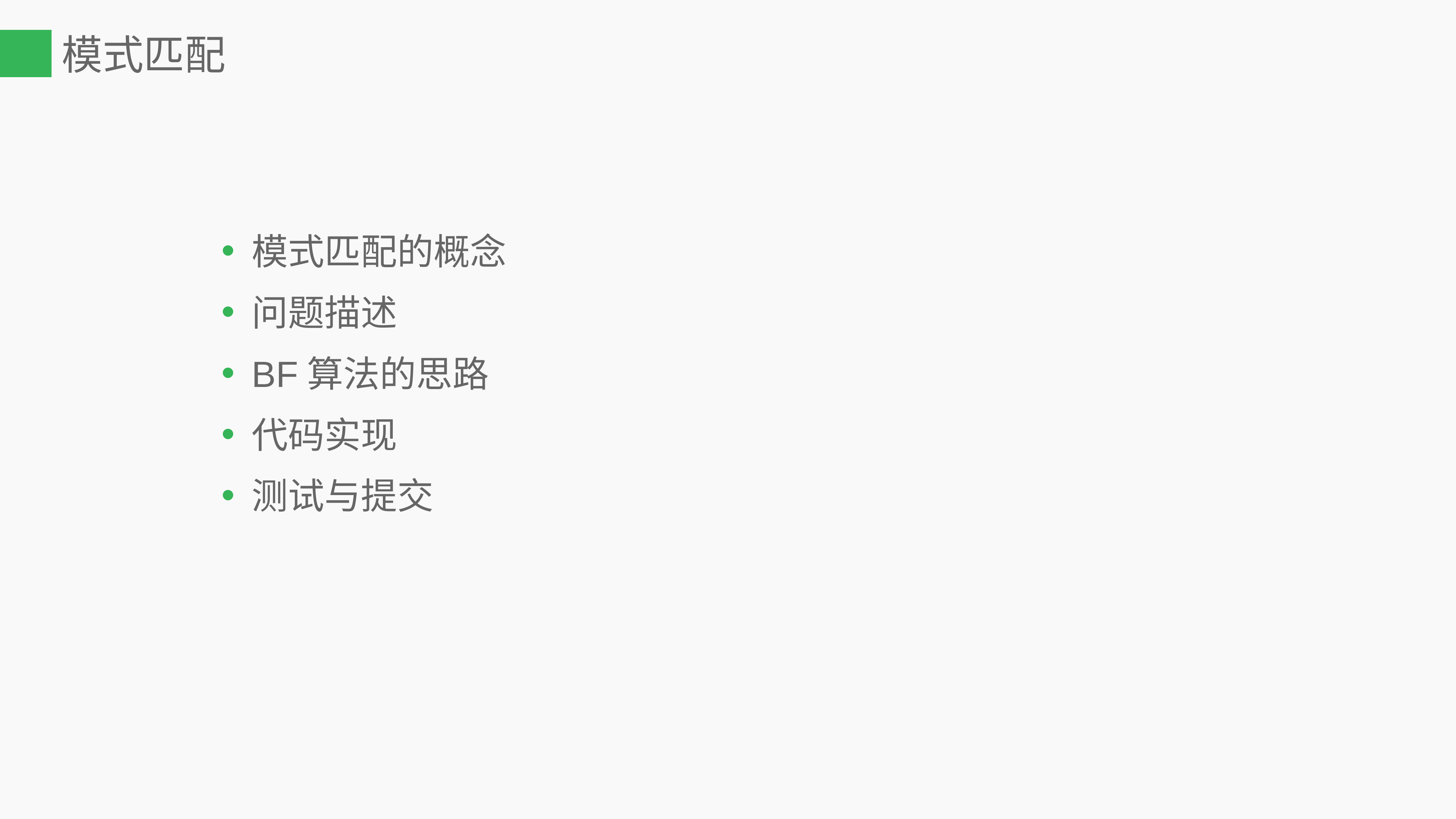

# 模式匹配
模式匹配的概念
问题描述
BF算法的思路
代码实现
测试与提交